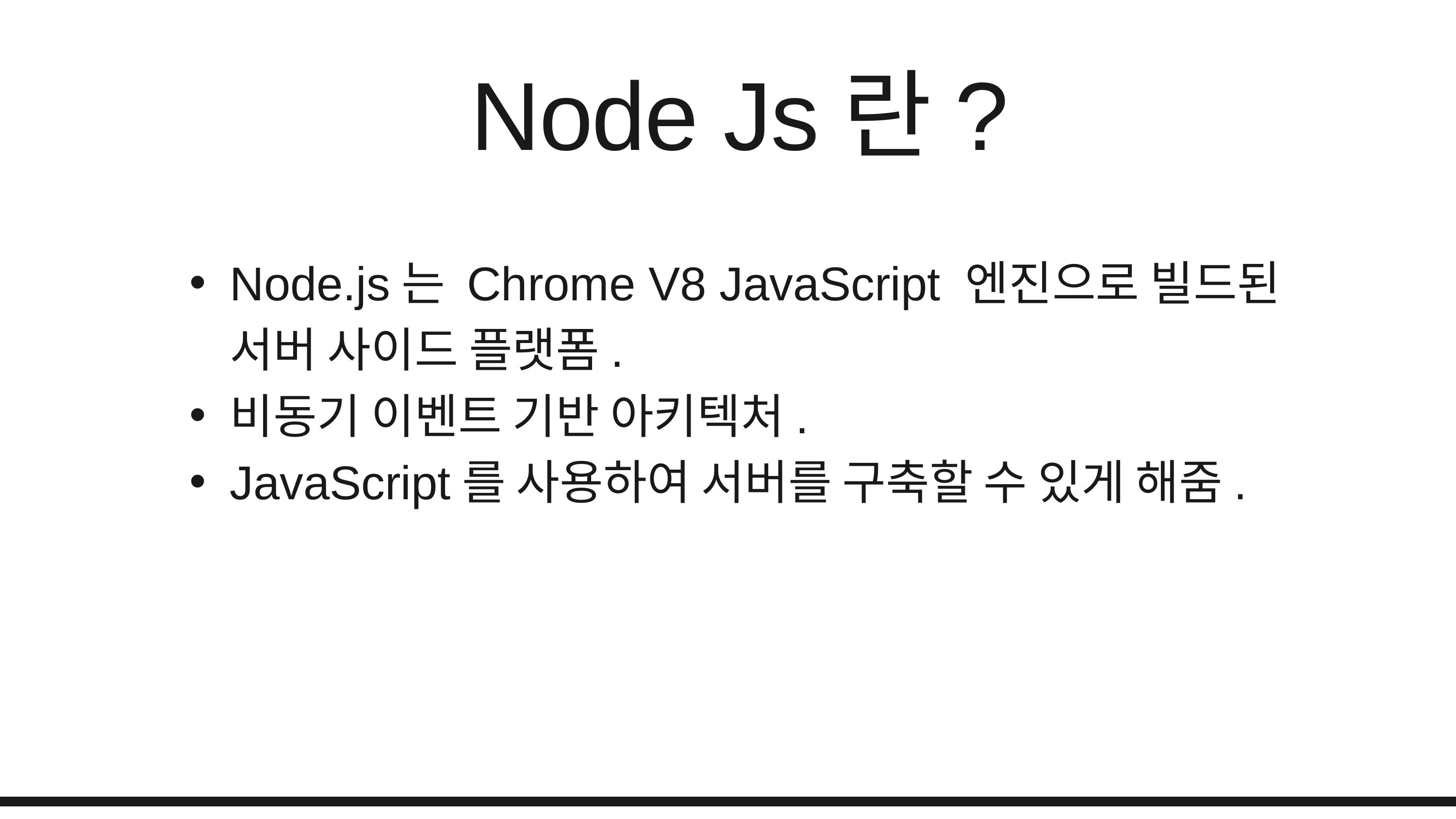

Node Js란?

Node.js는 Chrome V8 JavaScript 엔진으로 빌드된 서버 사이드 플랫폼.
비동기 이벤트 기반 아키텍처.
JavaScript를 사용하여 서버를 구축할 수 있게 해줌.